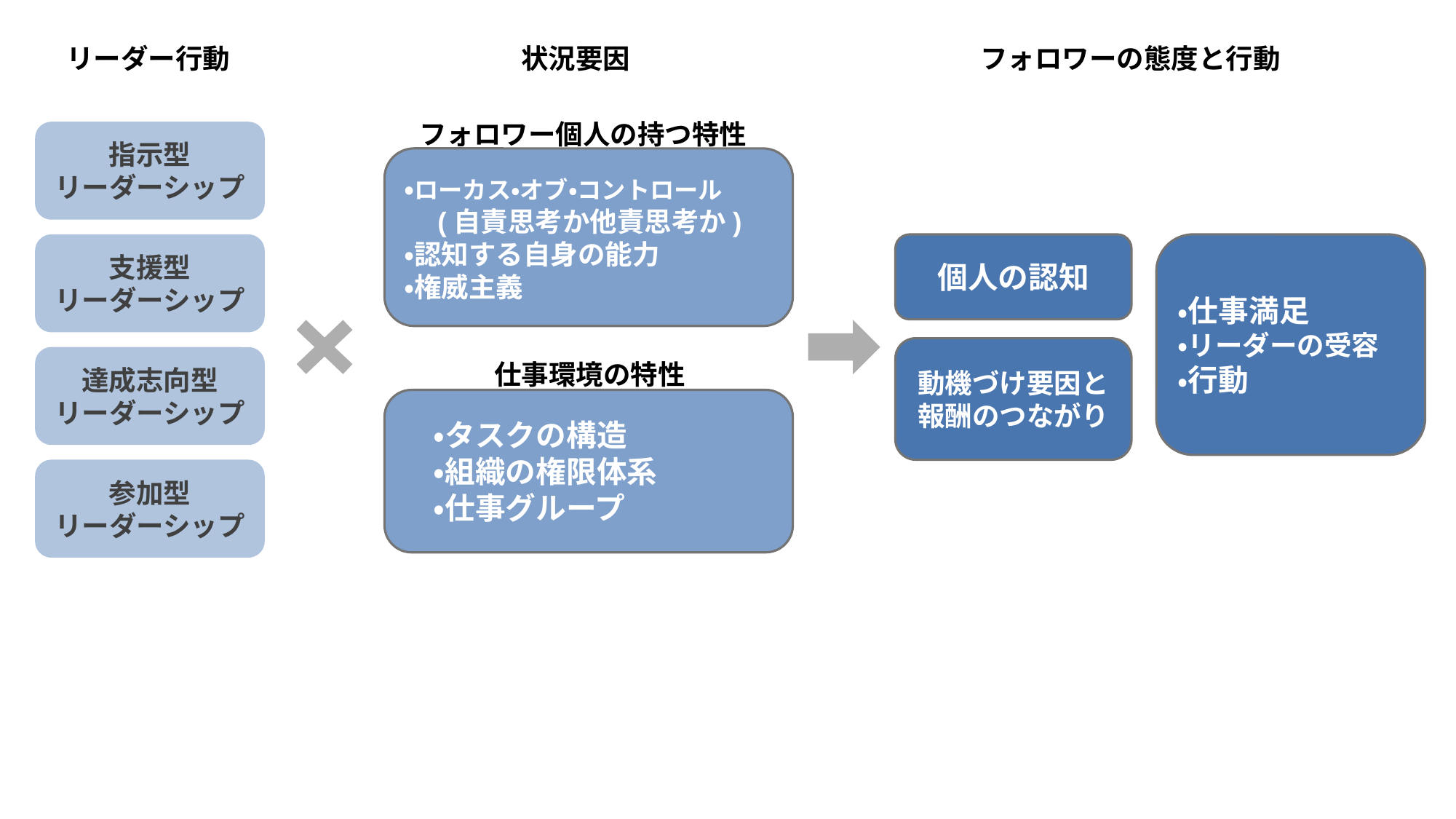

リーダー行動
状況要因
フォロワーの態度と行動
フォロワー個人の持つ特性
指示型
リーダーシップ
・ローカス・オブ・コントロール
　(自責思考か他責思考か)
・認知する自身の能力
・権威主義
支援型
リーダーシップ
個人の認知
・仕事満足
・リーダーの受容
・行動

動機づけ要因と
報酬のつながり
達成志向型
リーダーシップ
仕事環境の特性
　・タスクの構造
　・組織の権限体系
　・仕事グループ
参加型
リーダーシップ